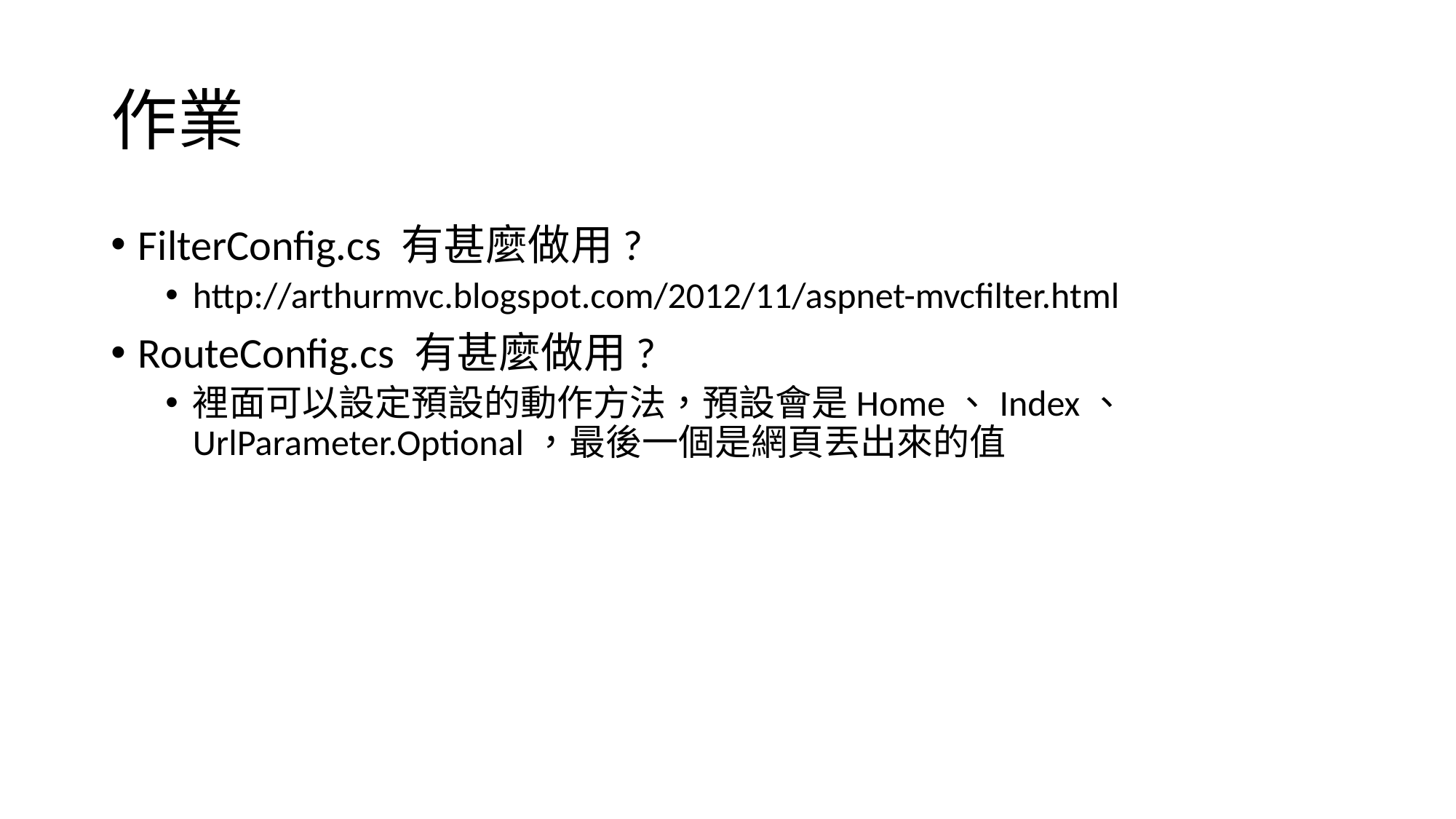

# 作業
FilterConfig.cs 有甚麼做用?
http://arthurmvc.blogspot.com/2012/11/aspnet-mvcfilter.html
RouteConfig.cs 有甚麼做用?
裡面可以設定預設的動作方法，預設會是Home、Index、
UrlParameter.Optional，最後一個是網頁丟出來的值